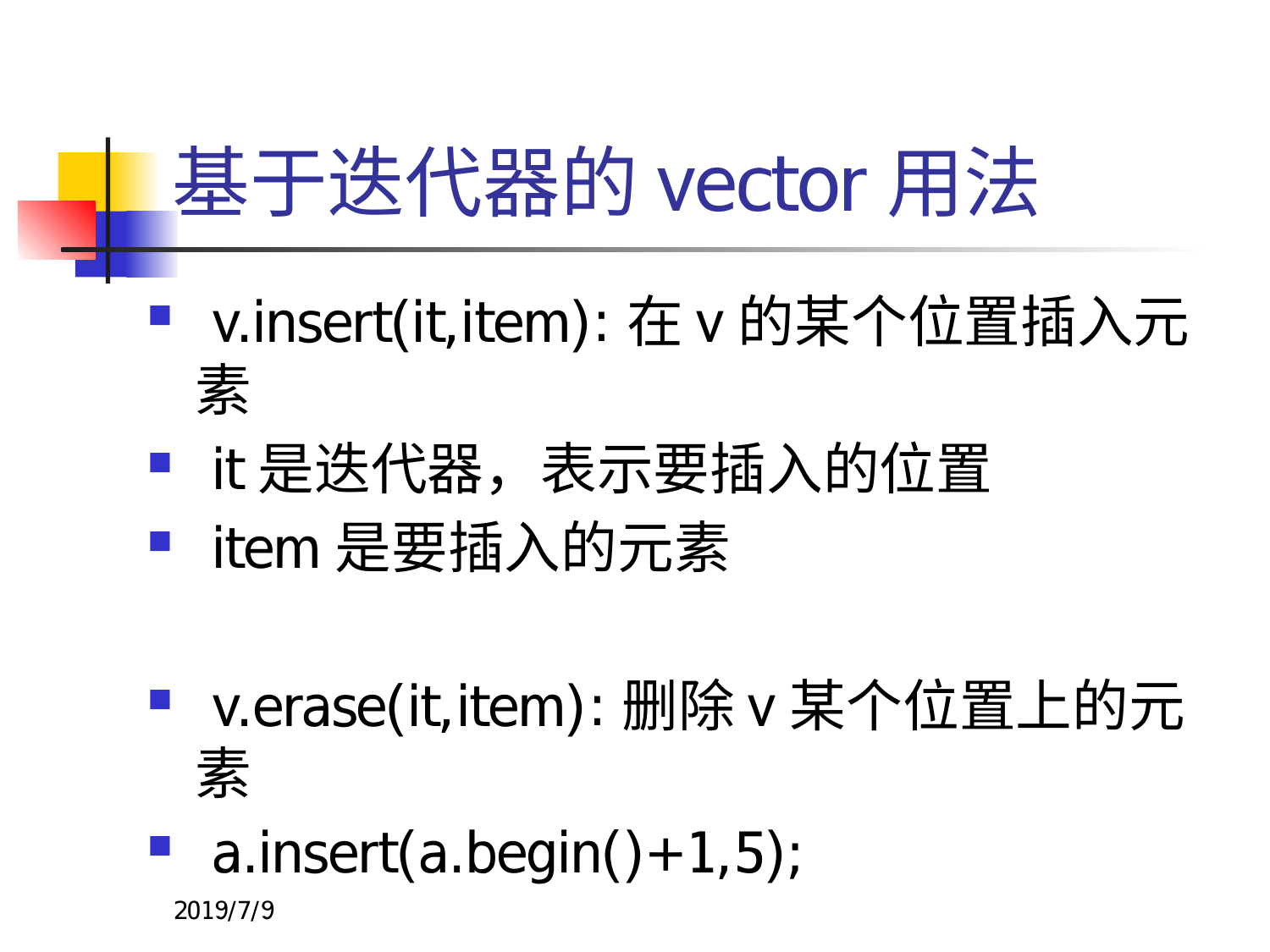

# 基于迭代器的vector用法
 v.insert(it,item):在v的某个位置插入元素
 it是迭代器，表示要插入的位置
 item是要插入的元素

 v.erase(it,item):删除v某个位置上的元素
 a.insert(a.begin()+1,5);

2019/7/9